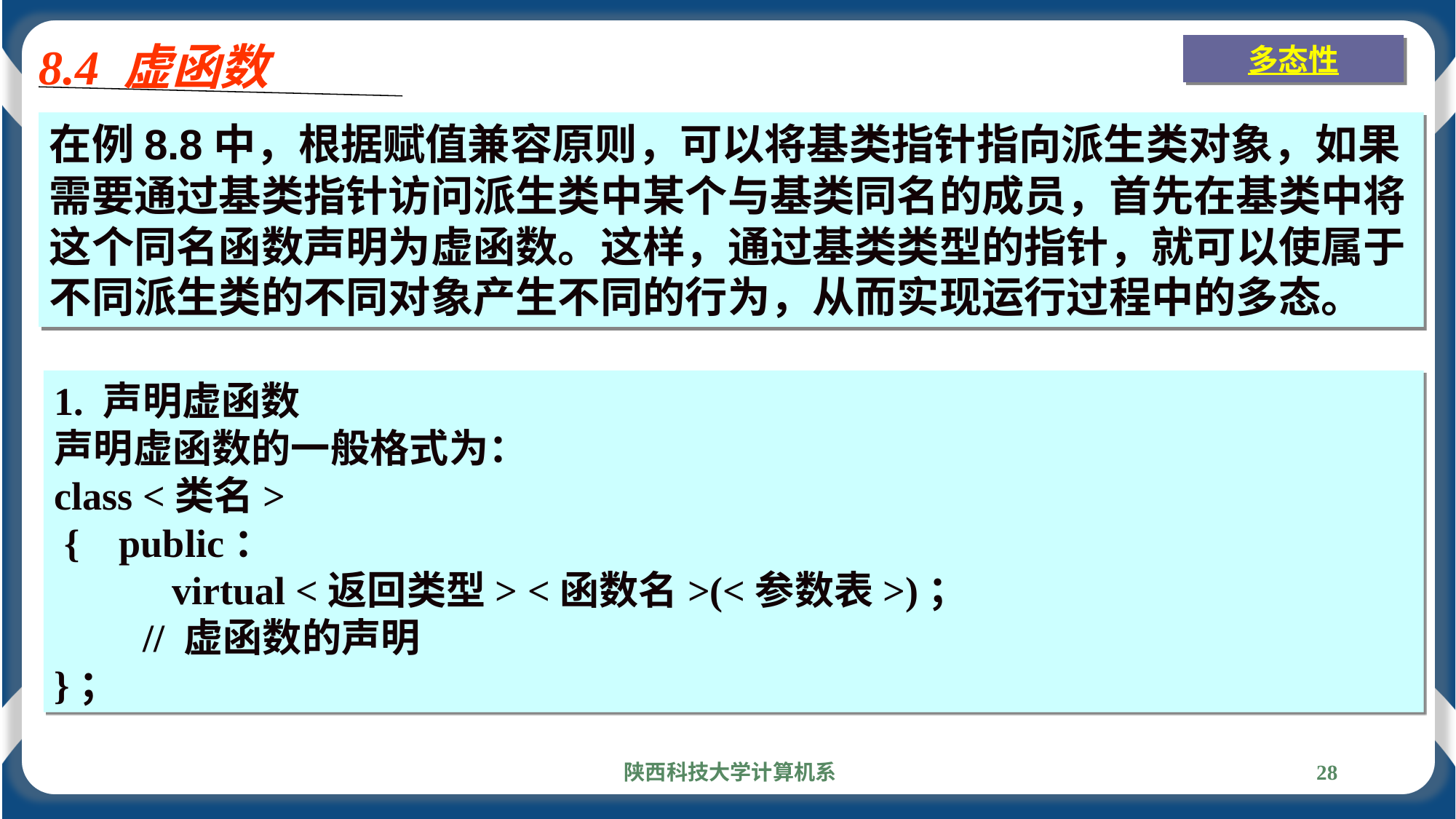

8.4 虚函数
多态性

在例8.8中，根据赋值兼容原则，可以将基类指针指向派生类对象，如果需要通过基类指针访问派生类中某个与基类同名的成员，首先在基类中将这个同名函数声明为虚函数。这样，通过基类类型的指针，就可以使属于不同派生类的不同对象产生不同的行为，从而实现运行过程中的多态。
1. 声明虚函数
声明虚函数的一般格式为：
class <类名>
 {    public：
            virtual <返回类型> <函数名>(<参数表>)；
         // 虚函数的声明
}；
陕西科技大学计算机系
28